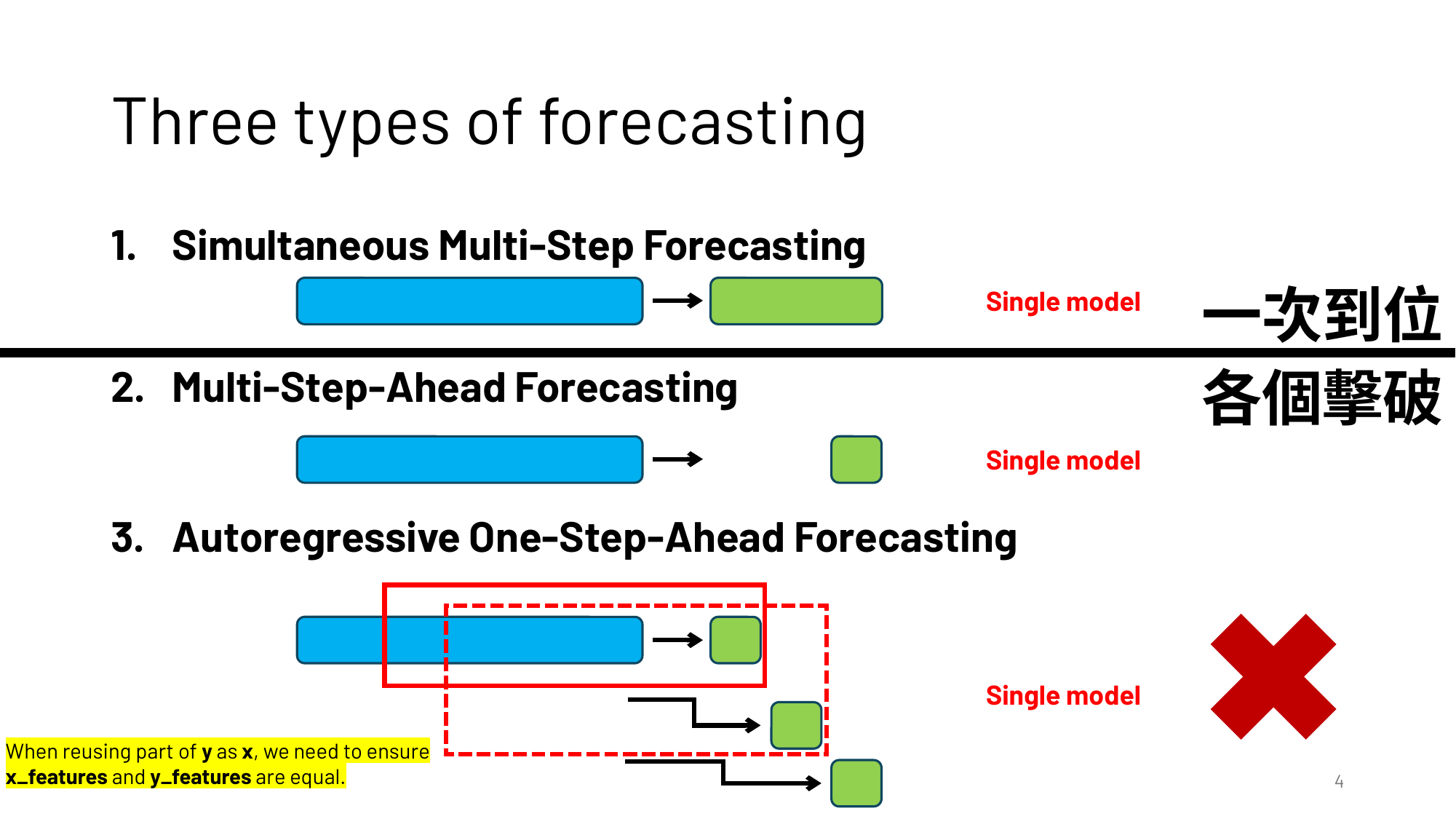

# Three types of forecasting

Simultaneous Multi-Step Forecasting

Multi-Step-Ahead Forecasting

Autoregressive One-Step-Ahead Forecasting

一次到位

Single model
各個擊破

Single model

Single model

When reusing part of y as x, we need to ensure x_features and y_features are equal.
4